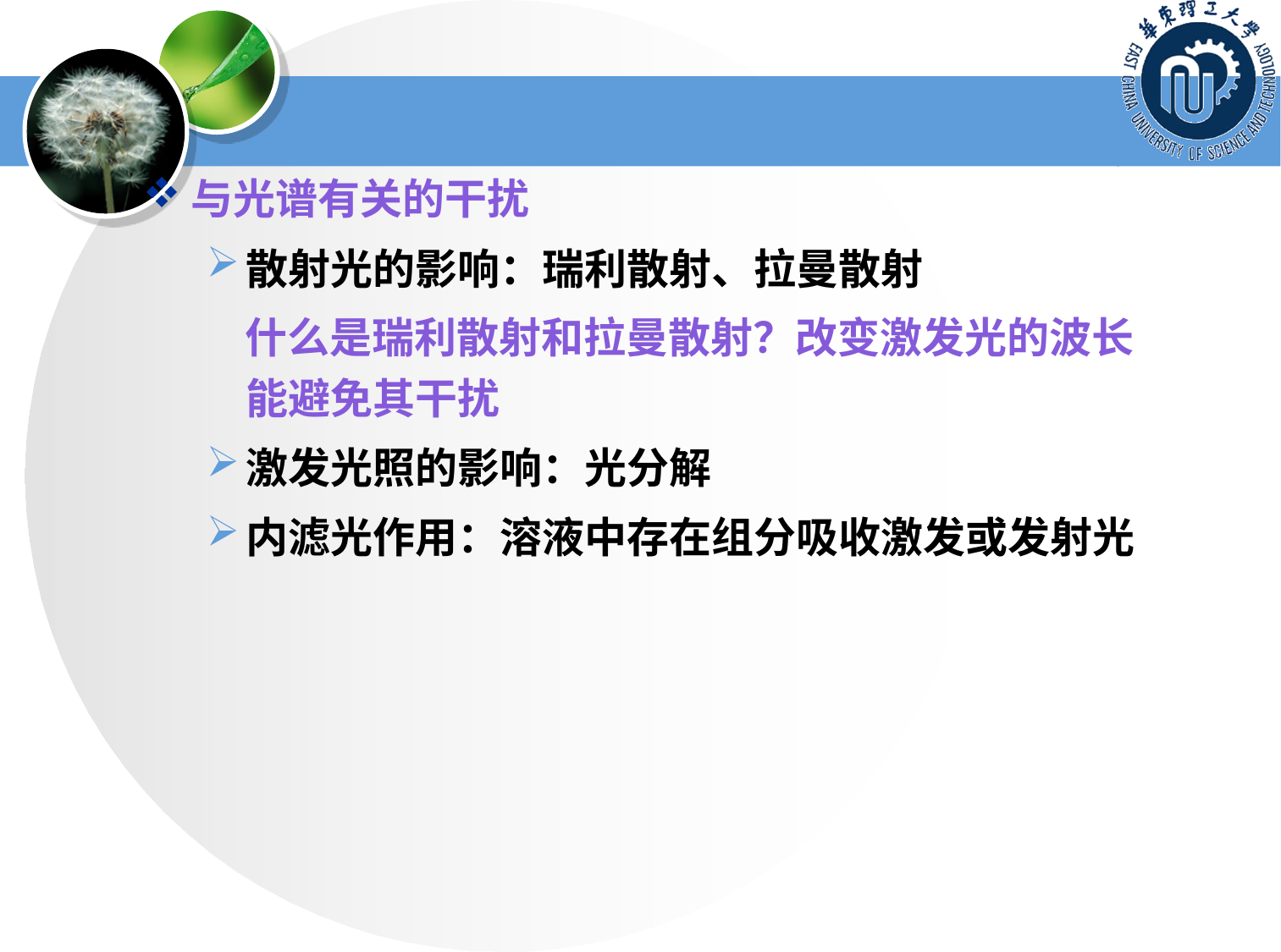

与光谱有关的干扰
散射光的影响：瑞利散射、拉曼散射
   什么是瑞利散射和拉曼散射？改变激发光的波长能避免其干扰
激发光照的影响：光分解
内滤光作用：溶液中存在组分吸收激发或发射光